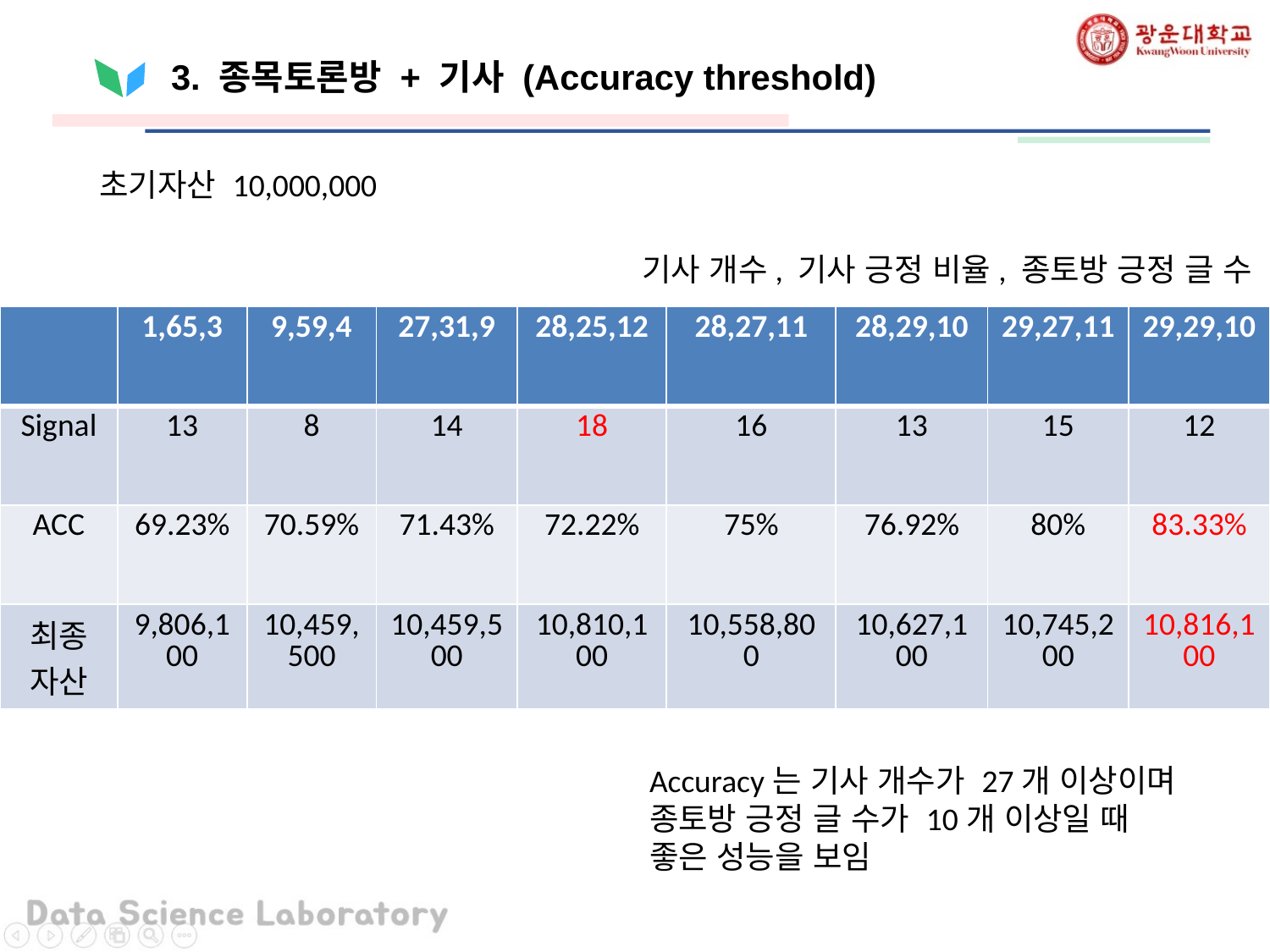

# 3. 종목토론방 + 기사 (Accuracy threshold)
초기자산 10,000,000
기사 개수, 기사 긍정 비율, 종토방 긍정 글 수
|  | 1,65,3 | 9,59,4 | 27,31,9 | 28,25,12 | 28,27,11 | 28,29,10 | 29,27,11 | 29,29,10 |
| --- | --- | --- | --- | --- | --- | --- | --- | --- |
| Signal | 13 | 8 | 14 | 18 | 16 | 13 | 15 | 12 |
| ACC | 69.23% | 70.59% | 71.43% | 72.22% | 75% | 76.92% | 80% | 83.33% |
| 최종 자산 | 9,806,100 | 10,459,500 | 10,459,500 | 10,810,100 | 10,558,800 | 10,627,100 | 10,745,200 | 10,816,100 |
Accuracy는 기사 개수가 27개 이상이며
종토방 긍정 글 수가 10개 이상일 때
좋은 성능을 보임